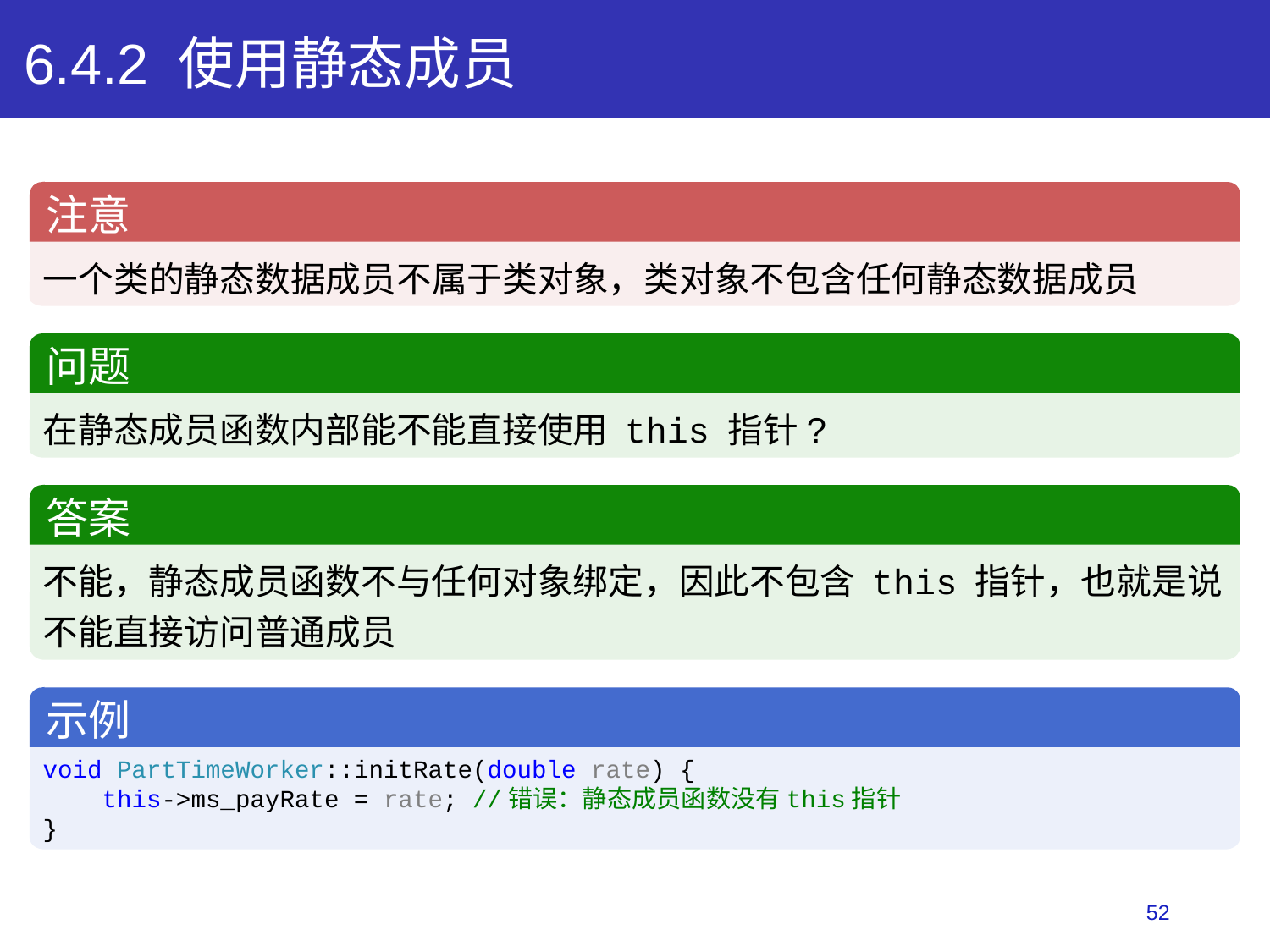

6.4.2 使用静态成员
注意
一个类的静态数据成员不属于类对象，类对象不包含任何静态数据成员
问题
在静态成员函数内部能不能直接使用 this 指针?
答案
不能，静态成员函数不与任何对象绑定，因此不包含 this 指针，也就是说不能直接访问普通成员
52
示例

void PartTimeWorker::initRate(double rate) {
    this->ms_payRate = rate; //错误：静态成员函数没有this指针
}
52